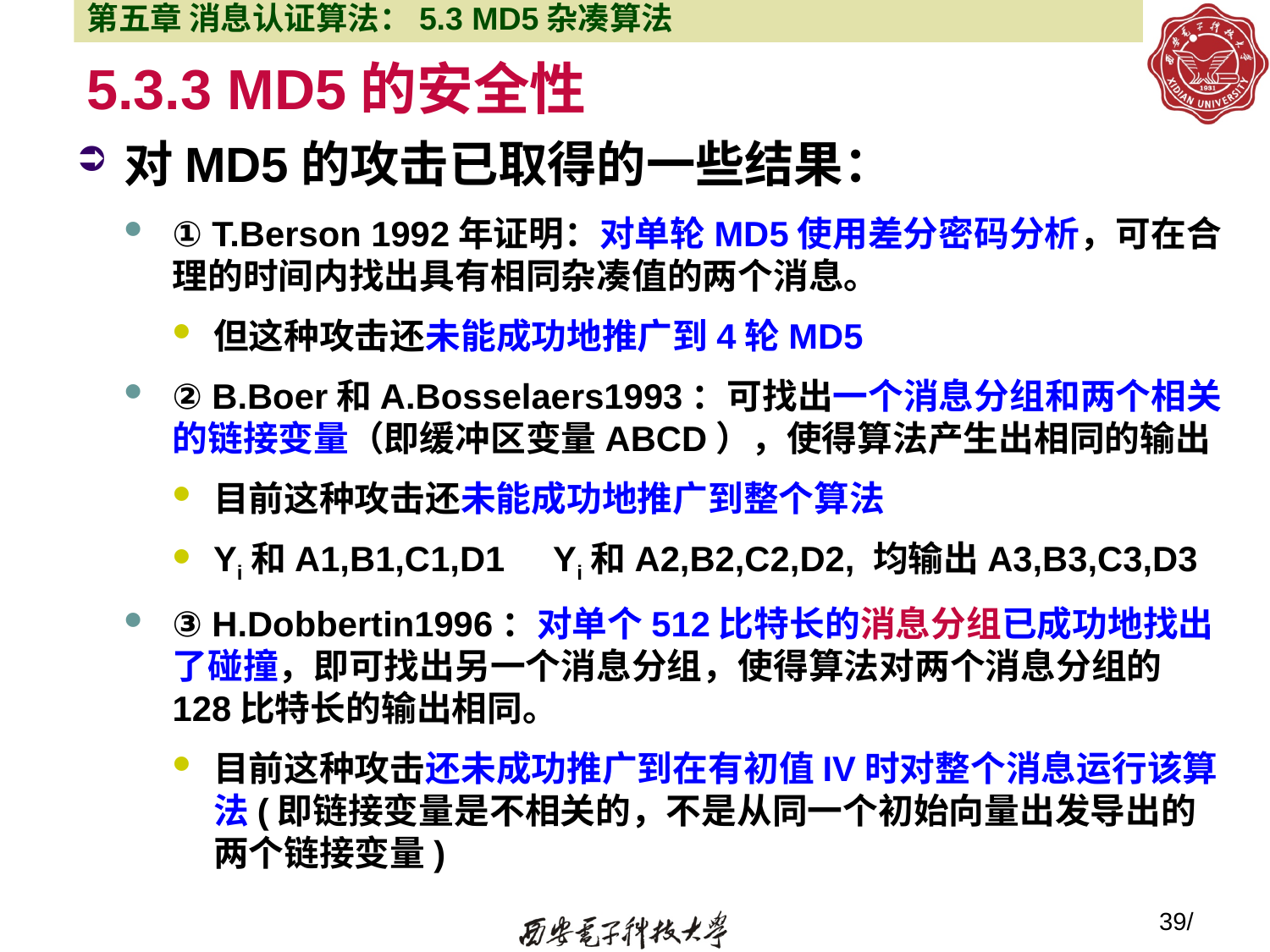

第五章 消息认证算法：5.3 MD5杂凑算法
# 5.3.3 MD5的安全性
对MD5的攻击已取得的一些结果：
① T.Berson 1992年证明：对单轮MD5使用差分密码分析，可在合理的时间内找出具有相同杂凑值的两个消息。
但这种攻击还未能成功地推广到4轮MD5
② B.Boer和A.Bosselaers1993：可找出一个消息分组和两个相关的链接变量（即缓冲区变量ABCD），使得算法产生出相同的输出
目前这种攻击还未能成功地推广到整个算法
Yi和A1,B1,C1,D1     Yi和A2,B2,C2,D2, 均输出A3,B3,C3,D3
③ H.Dobbertin1996：对单个512比特长的消息分组已成功地找出了碰撞，即可找出另一个消息分组，使得算法对两个消息分组的128比特长的输出相同。
目前这种攻击还未成功推广到在有初值IV时对整个消息运行该算法(即链接变量是不相关的，不是从同一个初始向量出发导出的两个链接变量)
39/